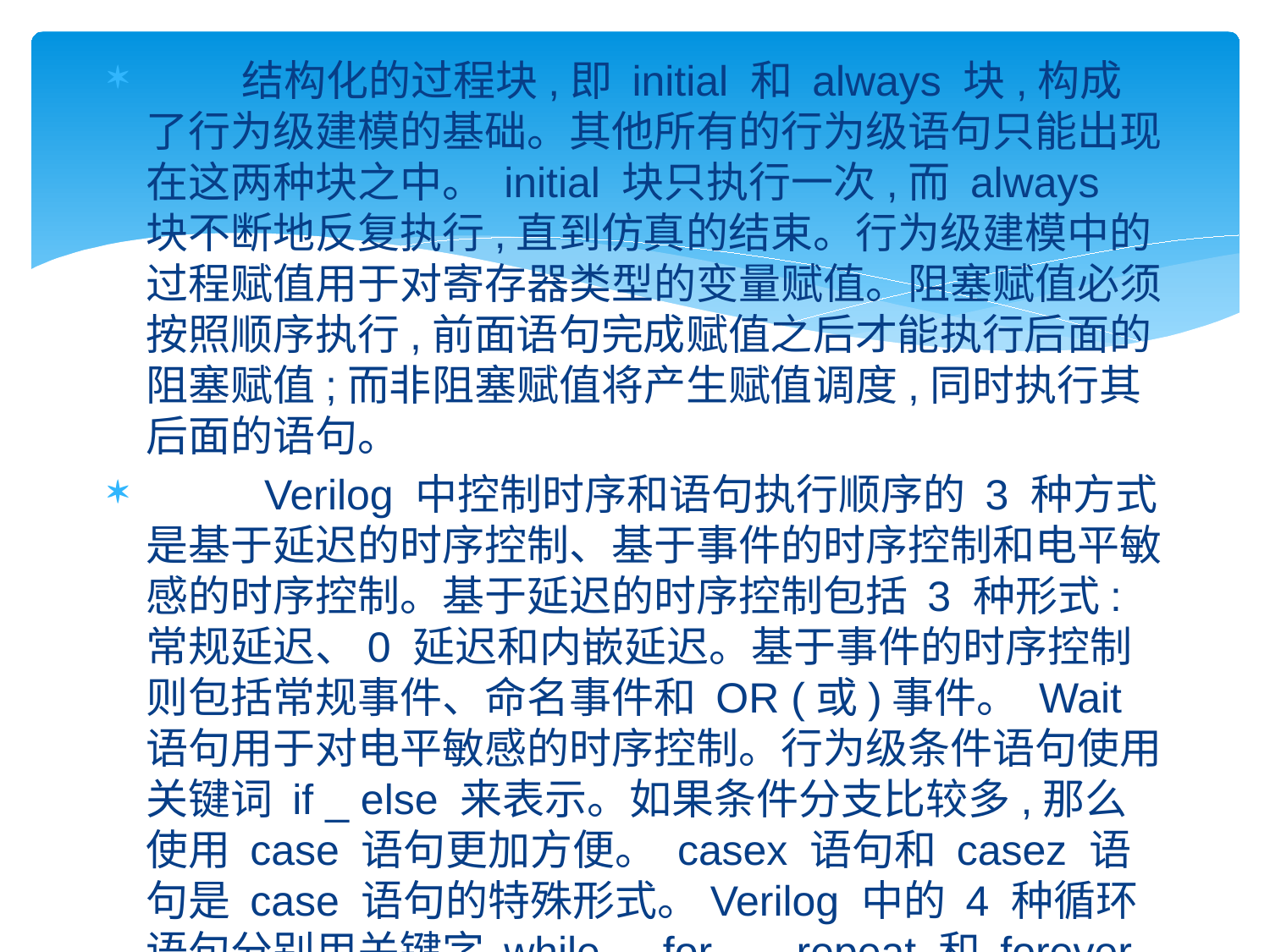

#
         结构化的过程块,即 initial 和 always 块,构成了行为级建模的基础。其他所有的行为级语句只能出现在这两种块之中。 initial 块只执行一次,而 always 块不断地反复执行,直到仿真的结束。行为级建模中的过程赋值用于对寄存器类型的变量赋值。阻塞赋值必须按照顺序执行,前面语句完成赋值之后才能执行后面的阻塞赋值;而非阻塞赋值将产生赋值调度,同时执行其后面的语句。
          Verilog 中控制时序和语句执行顺序的 3 种方式是基于延迟的时序控制、基于事件的时序控制和电平敏感的时序控制。基于延迟的时序控制包括 3 种形式:常规延迟、0 延迟和内嵌延迟。基于事件的时序控制则包括常规事件、命名事件和 OR (或)事件。 Wait 语句用于对电平敏感的时序控制。行为级条件语句使用关键词 if _ else 来表示。如果条件分支比较多,那么使用 case 语句更加方便。 casex 语句和 casez 语句是 case 语句的特殊形式。Verilog 中的 4 种循环语句分别用关键字 while、for 、 repeat 和 forever 表示。